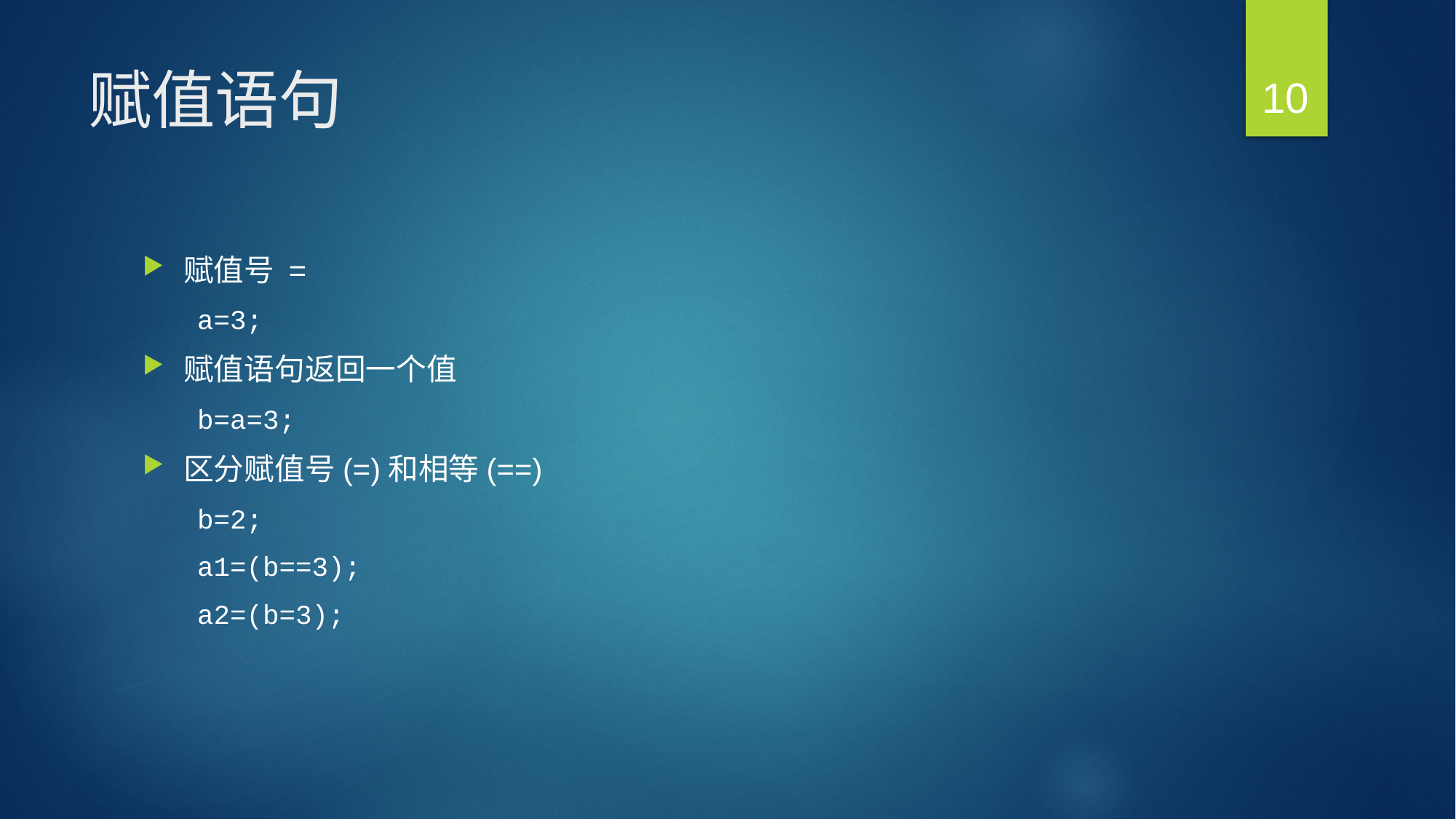

10
# 赋值语句
赋值号 =
a=3;
赋值语句返回一个值
b=a=3;
区分赋值号(=)和相等(==)
b=2;
a1=(b==3);
a2=(b=3);